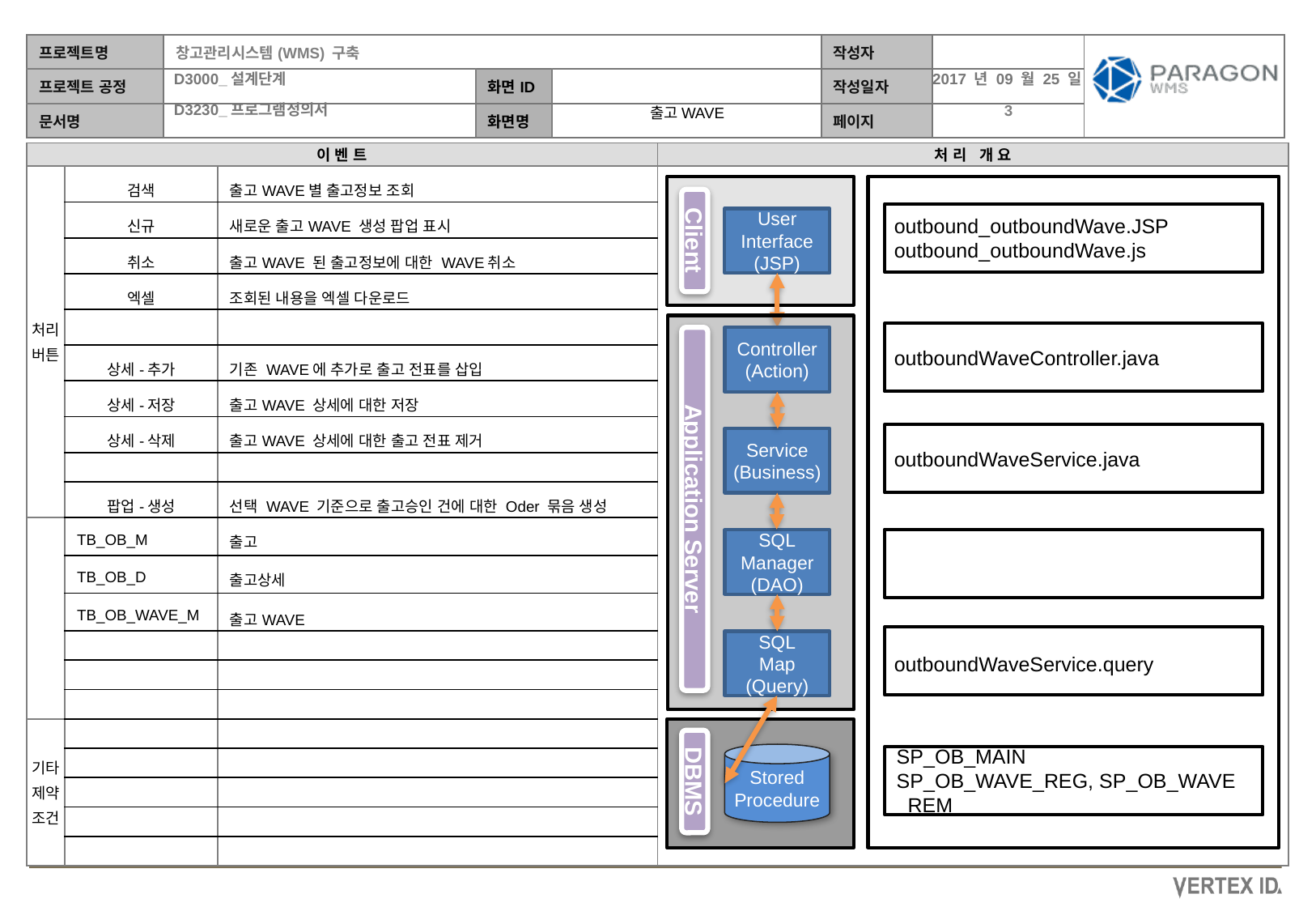

출고WAVE
| 이 벤 트 |  |  | 처 리 개 요 |
| --- | --- | --- | --- |
| 처리 버튼 | 검색 | 출고WAVE별 출고정보 조회 |  |
|  | 신규 | 새로운 출고WAVE 생성 팝업 표시 |  |
|  | 취소 | 출고WAVE 된 출고정보에 대한 WAVE취소 |  |
|  | 엑셀 | 조회된 내용을 엑셀 다운로드 |  |
|  |  |  |  |
|  | 상세-추가 | 기존 WAVE에 추가로 출고 전표를 삽입 |  |
|  | 상세-저장 | 출고WAVE 상세에 대한 저장 |  |
|  | 상세-삭제 | 출고WAVE 상세에 대한 출고 전표 제거 |  |
|  |  |  |  |
|  | 팝업-생성 | 선택 WAVE 기준으로 출고승인 건에 대한 Oder 묶음 생성 |  |
|  | TB\_OB\_M | 출고 |  |
|  | TB\_OB\_D | 출고상세 |  |
|  | TB\_OB\_WAVE\_M | 출고WAVE |  |
|  |  |  |  |
|  |  |  |  |
|  |  |  |  |
| 기타 제약 조건 |  |  |  |
|  |  |  |  |
|  |  |  |  |
|  |  |  |  |
|  |  |  |  |

outbound_outboundWave.JSP
outbound_outboundWave.js
User
Interface
(JSP)
Client

Controller
(Action)
outboundWaveController.java

Service
(Business)
outboundWaveService.java
Application Server
SP_IB_MAIN
SQL
Manager
(DAO)
AIN
SQL
Map
(Query)
outboundWaveService.query

Stored Procedure

SP_OB_MAIN
SP_OB_WAVE_REG, SP_OB_WAVE _REM
DBMS